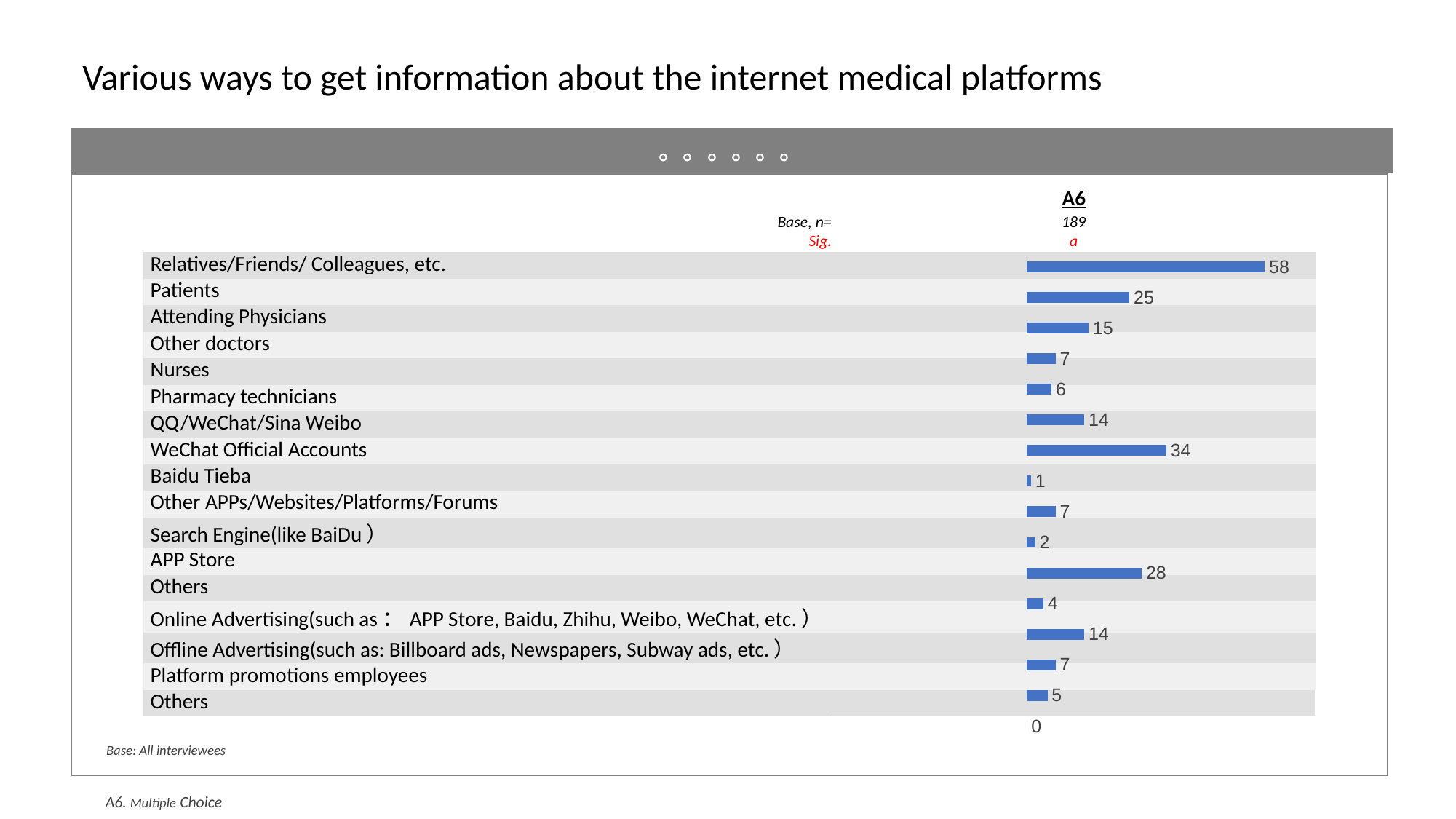

# Various ways to get information about the internet medical platforms
。。。。。。

|  | A6 |
| --- | --- |
| Base, n= | 189 |
| Sig. | a |
| Relatives/Friends/ Colleagues, etc. |  |
| Patients |  |
| Attending Physicians |  |
| Other doctors |  |
| Nurses |  |
| Pharmacy technicians |  |
| QQ/WeChat/Sina Weibo |  |
| WeChat Official Accounts |  |
| Baidu Tieba |  |
| Other APPs/Websites/Platforms/Forums |  |
| Search Engine(like BaiDu） |  |
| APP Store |  |
| Others |  |
| Online Advertising(such as：APP Store, Baidu, Zhihu, Weibo, WeChat, etc.） |  |
| Offline Advertising(such as: Billboard ads, Newspapers, Subway ads, etc.） |  |
| Platform promotions employees |  |
| Others |  |

### Chart

| Category | 系列 1 |
|---|---|
Base: All interviewees
A6. Multiple Choice